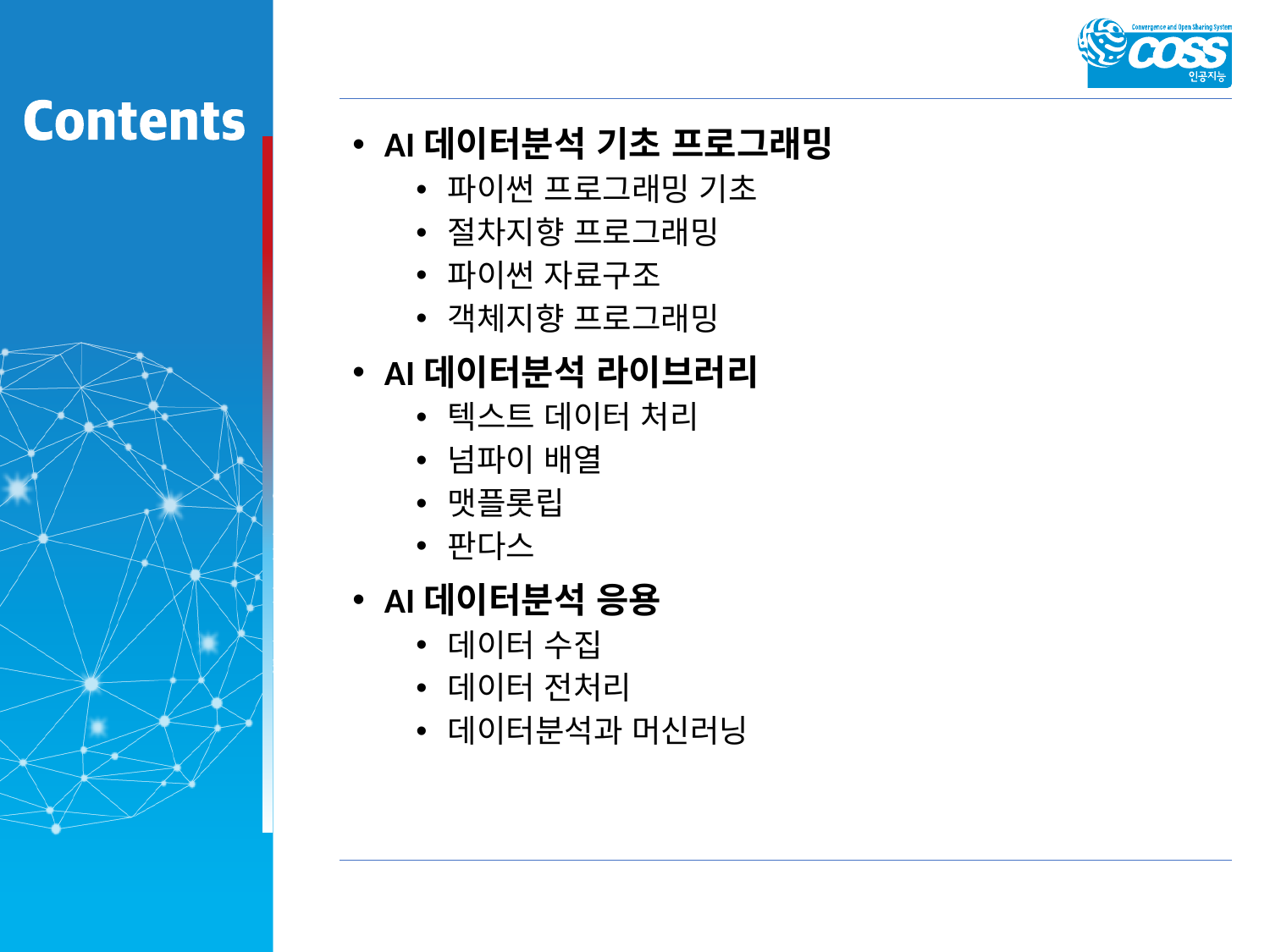

AI데이터분석 기초 프로그래밍
파이썬 프로그래밍 기초
절차지향 프로그래밍
파이썬 자료구조
객체지향 프로그래밍
AI데이터분석 라이브러리
텍스트 데이터 처리
넘파이 배열
맷플롯립
판다스
AI데이터분석 응용
데이터 수집
데이터 전처리
데이터분석과 머신러닝